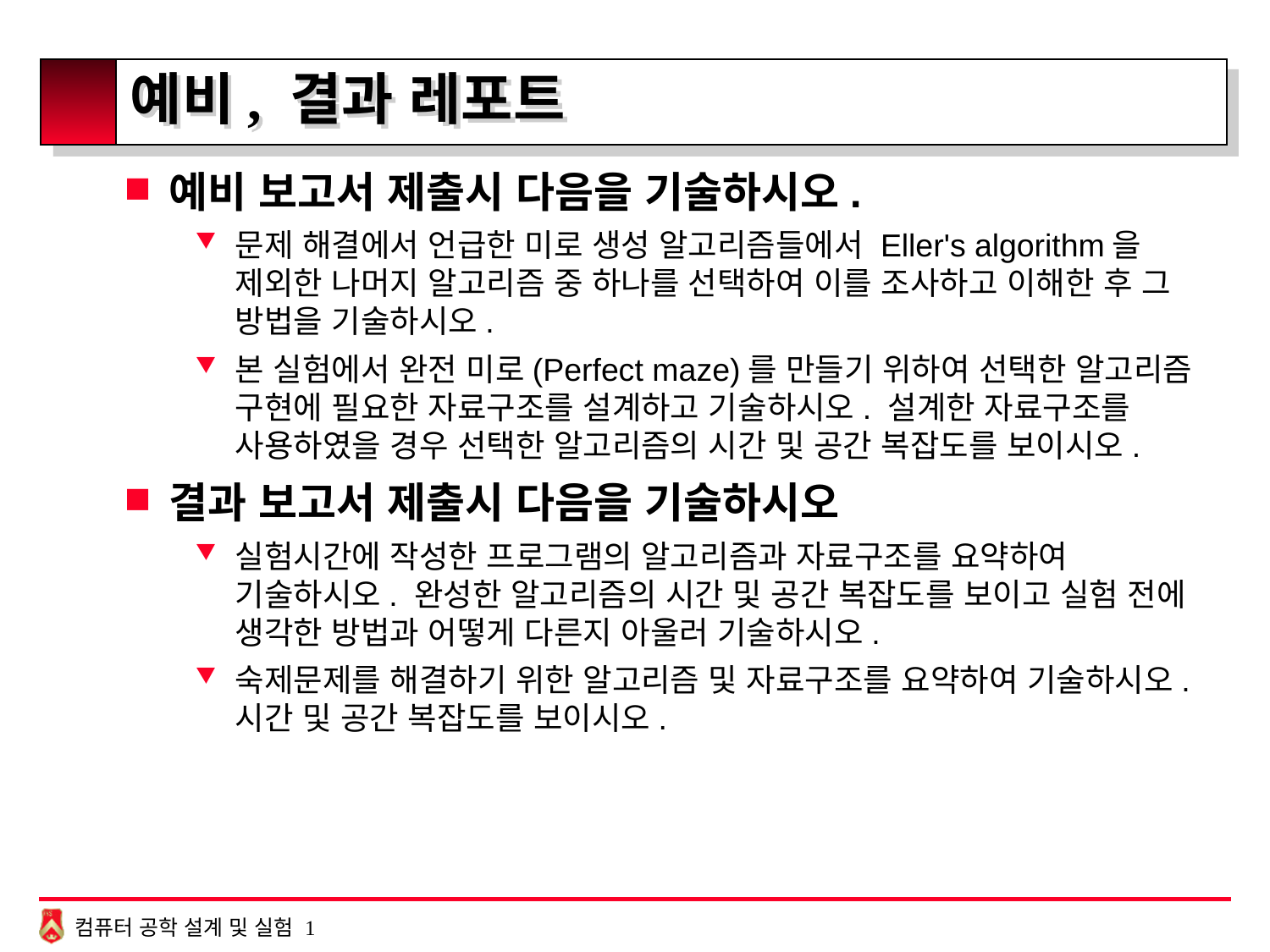

# 예비, 결과 레포트
예비 보고서 제출시 다음을 기술하시오.
문제 해결에서 언급한 미로 생성 알고리즘들에서 Eller's algorithm을 제외한 나머지 알고리즘 중 하나를 선택하여 이를 조사하고 이해한 후 그 방법을 기술하시오.
본 실험에서 완전 미로(Perfect maze)를 만들기 위하여 선택한 알고리즘 구현에 필요한 자료구조를 설계하고 기술하시오. 설계한 자료구조를 사용하였을 경우 선택한 알고리즘의 시간 및 공간 복잡도를 보이시오.
결과 보고서 제출시 다음을 기술하시오
실험시간에 작성한 프로그램의 알고리즘과 자료구조를 요약하여 기술하시오. 완성한 알고리즘의 시간 및 공간 복잡도를 보이고 실험 전에 생각한 방법과 어떻게 다른지 아울러 기술하시오.
숙제문제를 해결하기 위한 알고리즘 및 자료구조를 요약하여 기술하시오. 시간 및 공간 복잡도를 보이시오.